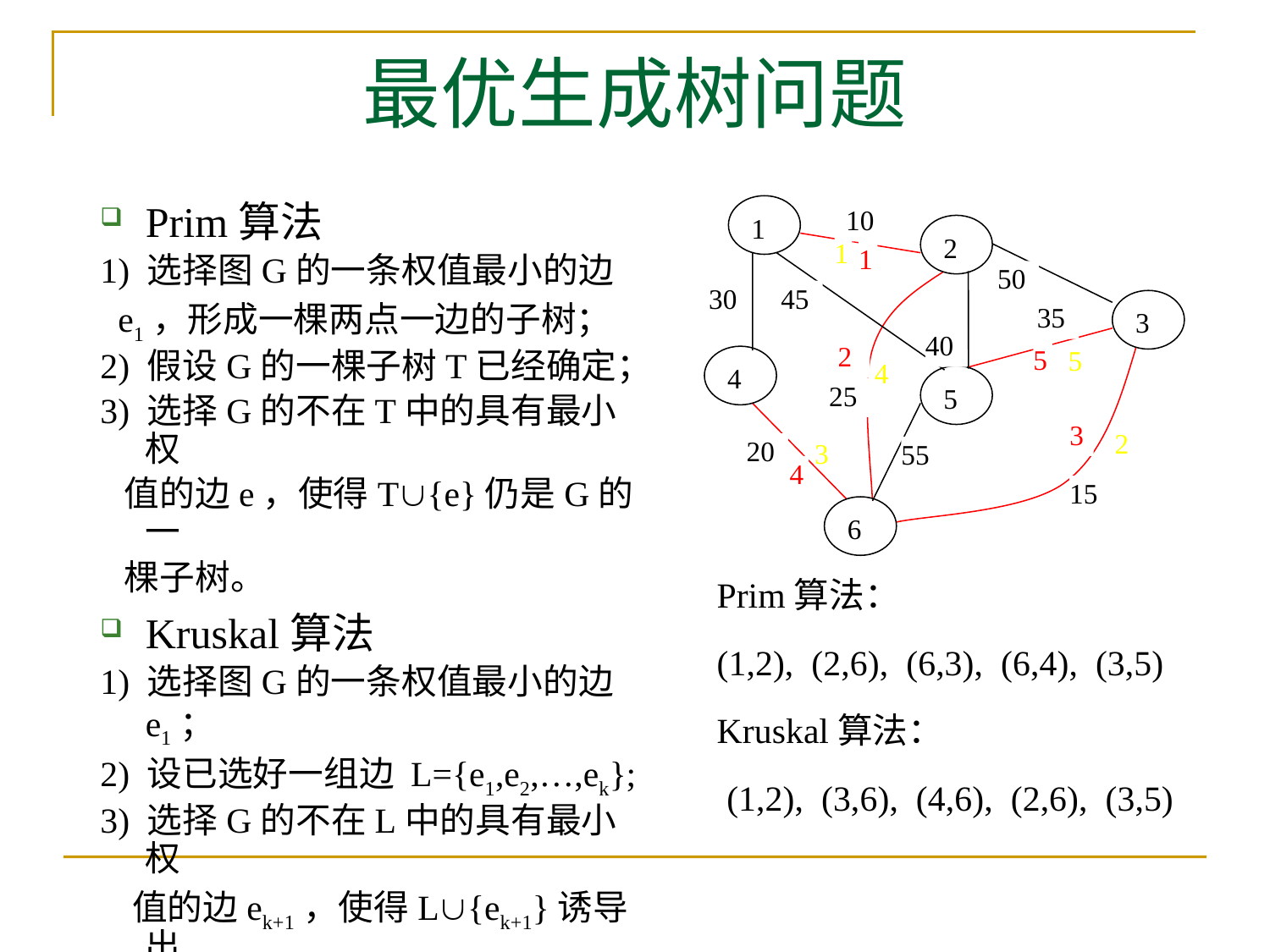

# 最优生成树问题
Prim算法
1) 选择图G的一条权值最小的边
  e1，形成一棵两点一边的子树；
2) 假设G的一棵子树T已经确定；
3) 选择G的不在T中的具有最小权
  值的边e，使得T∪{e}仍是G的一
  棵子树。
Kruskal算法
1) 选择图G的一条权值最小的边 e1；
2) 设已选好一组边 L={e1,e2,…,ek};
3) 选择G的不在L中的具有最小权
   值的边ek+1，使得L∪{ek+1}诱导出
   的G的子图不含G的圈。

1
2

3
4
5

6
10
1
50
30
45
35
40
2
5
25
3
20
55
4
15
1
5
4
2
3

Prim算法：

(1,2),  (2,6),  (6,3),  (6,4),  (3,5)

Kruskal算法：

 (1,2),  (3,6),  (4,6),  (2,6),  (3,5)